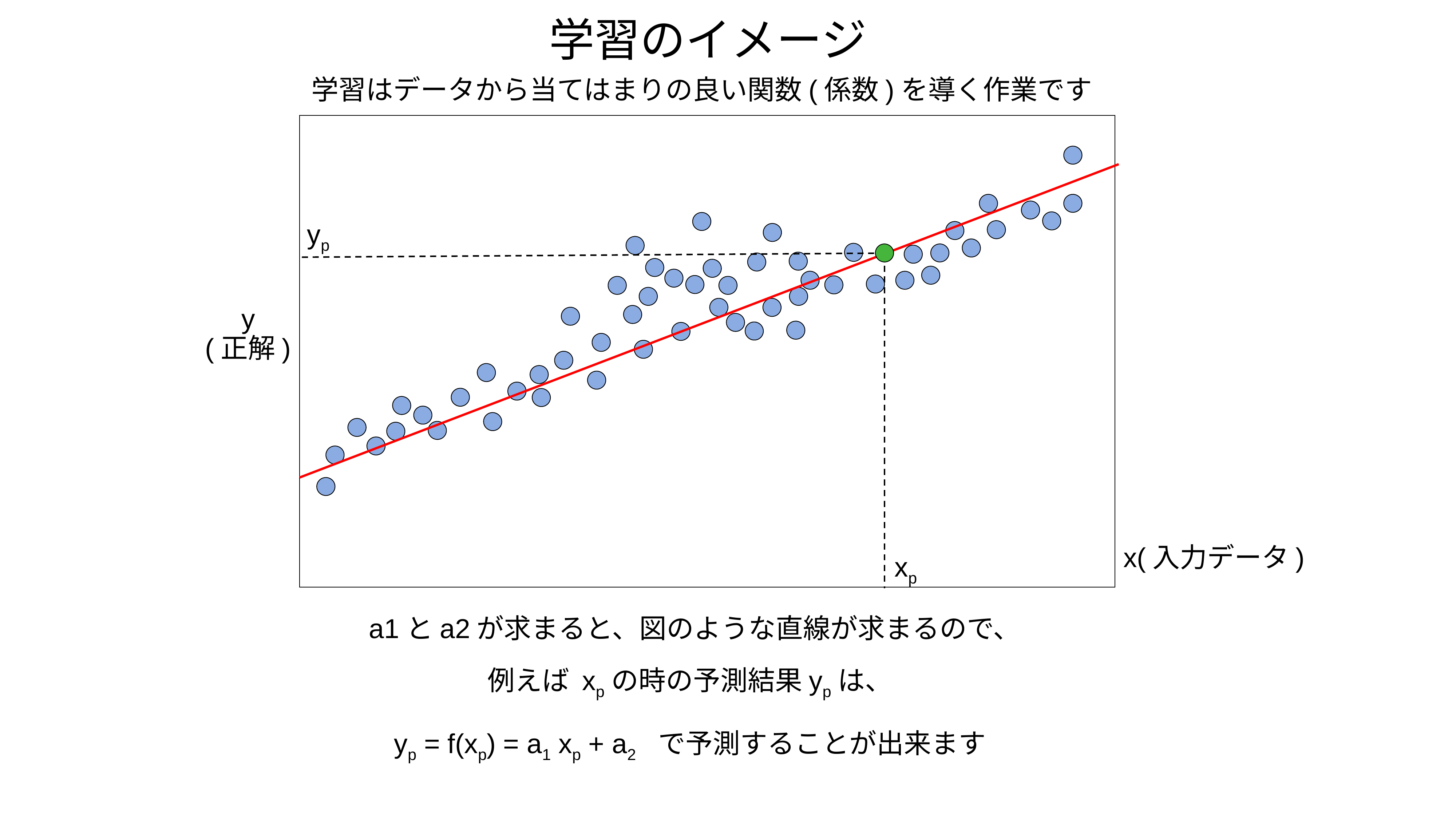

学習のイメージ
学習はデータから当てはまりの良い関数(係数)を導く作業です

yp

y
(正解)

x(入力データ)
xp
a1とa2が求まると、図のような直線が求まるので、
例えば xpの時の予測結果ypは、

yp = f(xp) = a1 xp + a2　で予測することが出来ます